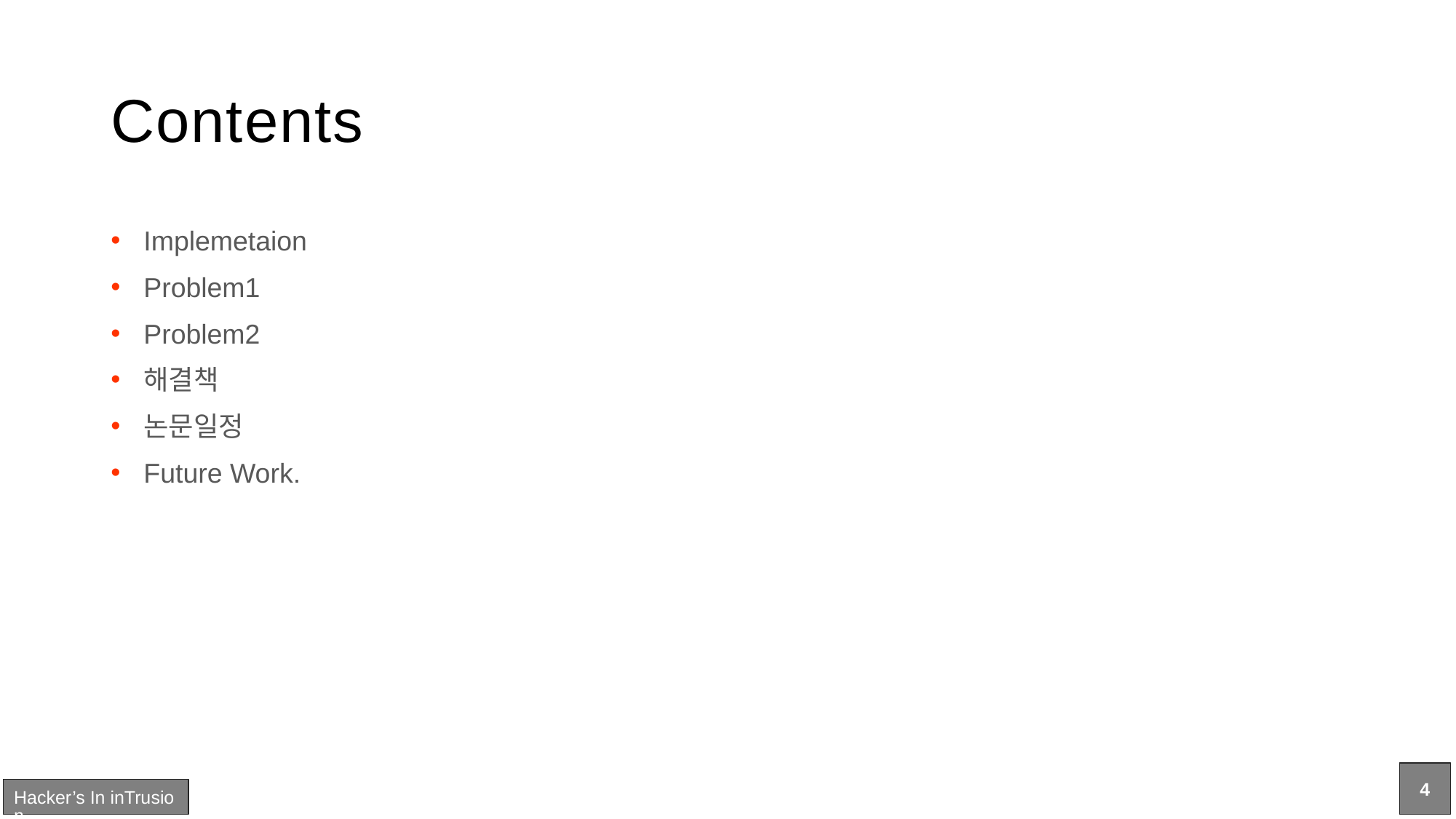

# Contents
Implemetaion
Problem1
Problem2
해결책
논문일정
Future Work.
4
Hacker’s In inTrusion